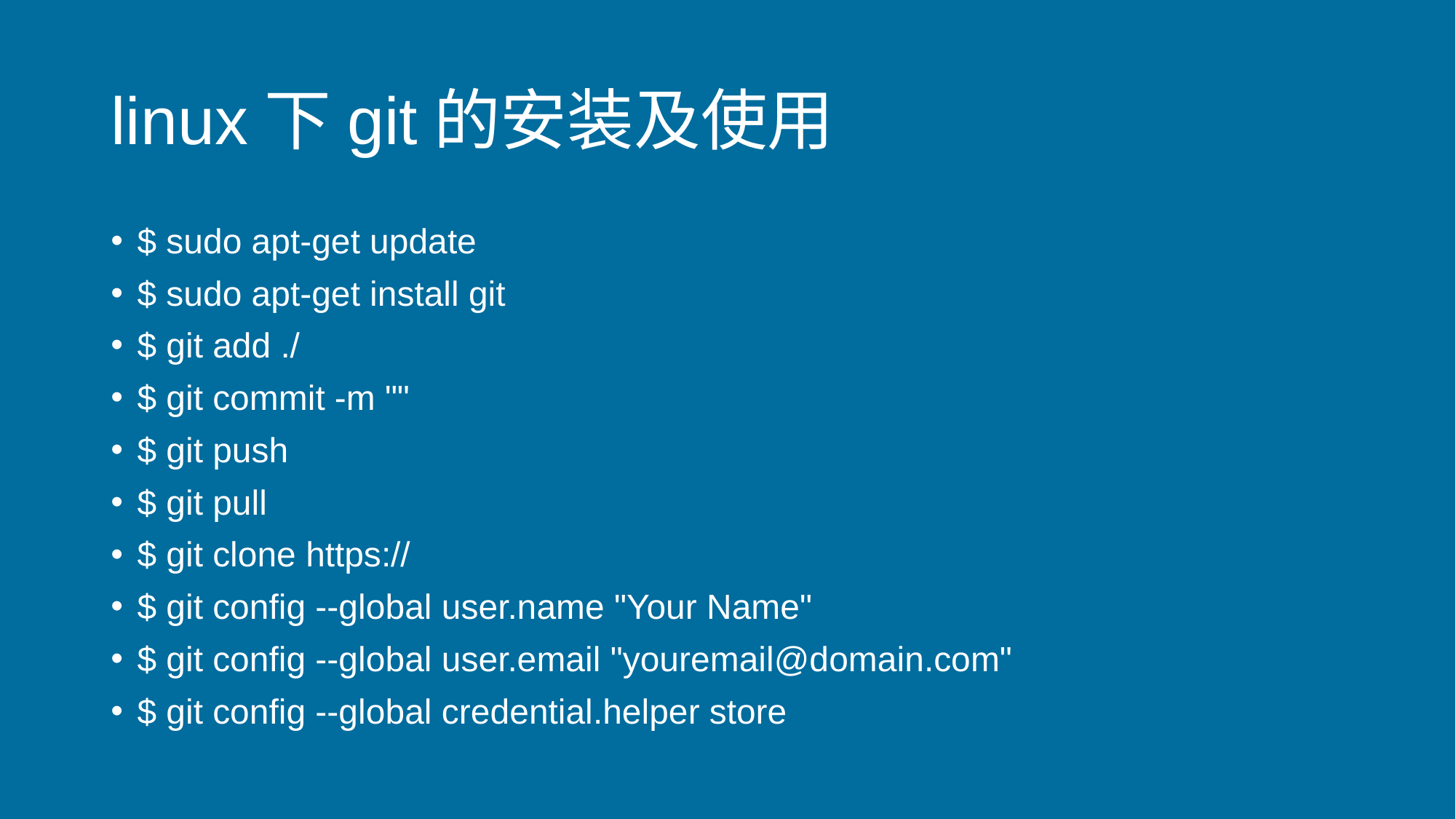

# linux下git的安装及使用
$ sudo apt-get update
$ sudo apt-get install git
$ git add ./
$ git commit -m ""
$ git push
$ git pull
$ git clone https://
$ git config --global user.name "Your Name"
$ git config --global user.email "youremail@domain.com"
$ git config --global credential.helper store